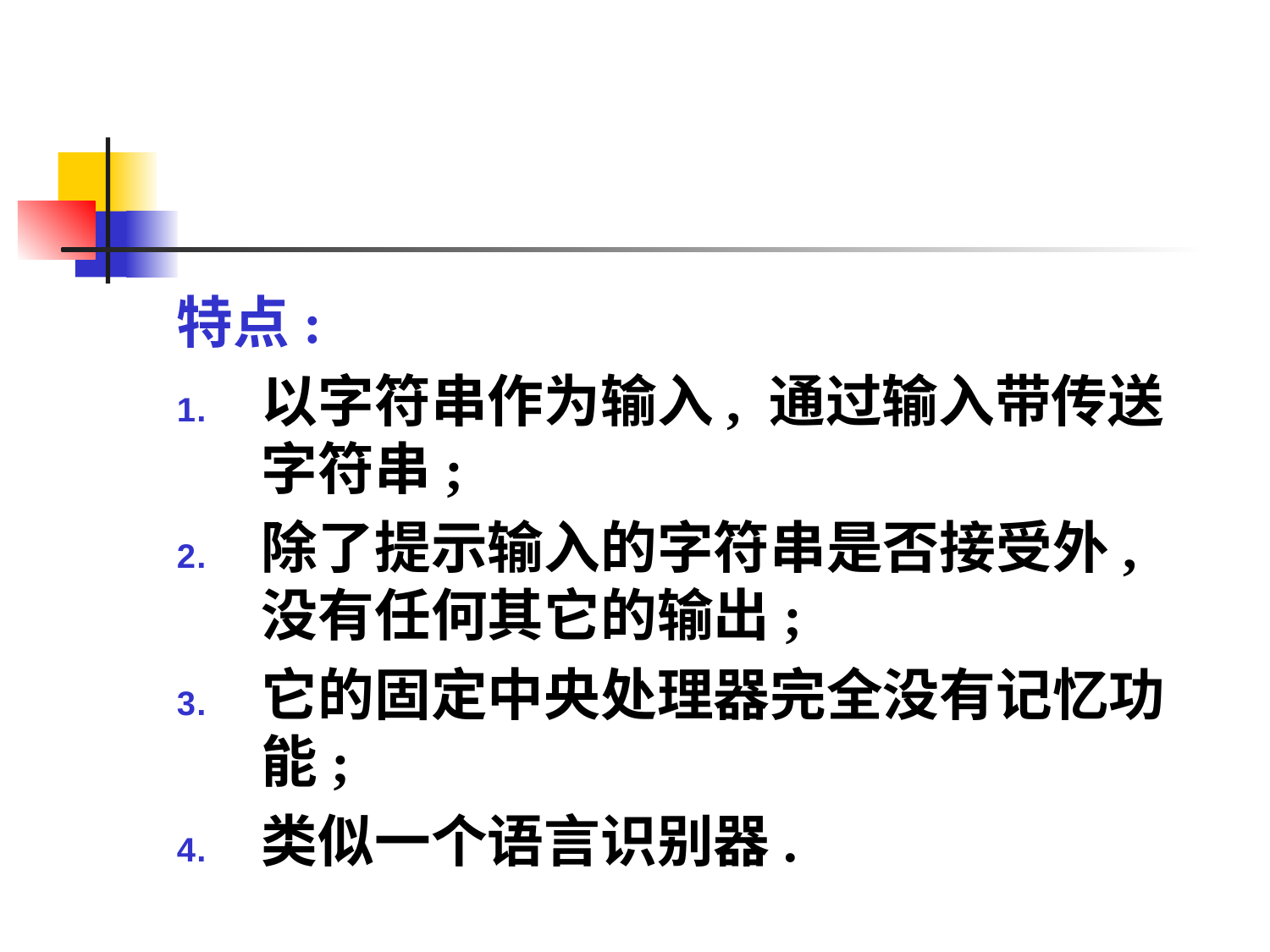

#
特点:
以字符串作为输入, 通过输入带传送字符串;
除了提示输入的字符串是否接受外, 没有任何其它的输出;
它的固定中央处理器完全没有记忆功能;
类似一个语言识别器.